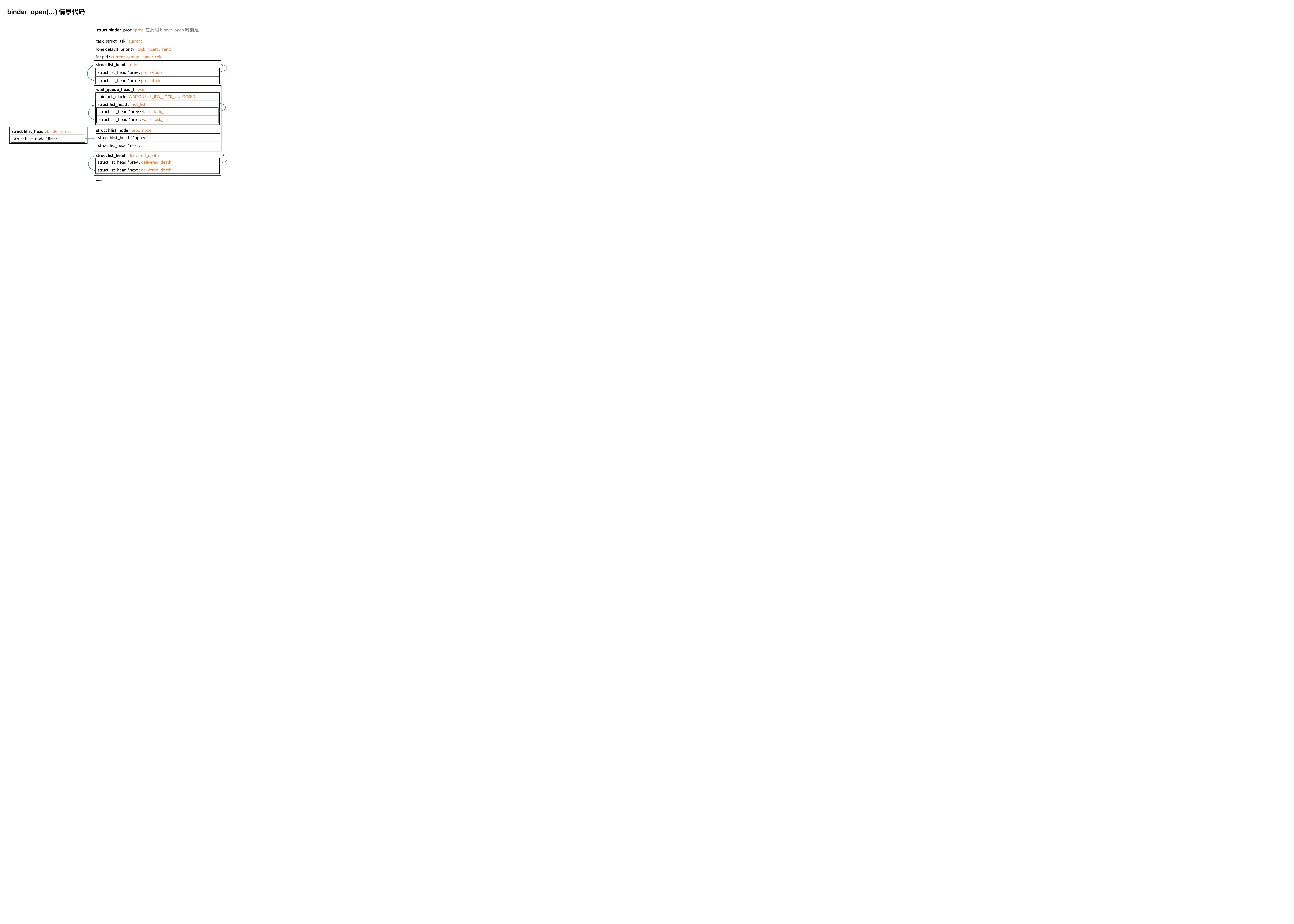

binder_open(…)情景代码

struct binder_proc : proc 在调用binder_open时创建
task_struct *tsk : current
long default_priority : task_nice(current)
int pid : current->group_leader->pid
struct list_head : todo

struct list_head *prev : proc->todo
struct list_head *next : proc->todo
wait_queue_head_t : wait

spinlock_t lock : WAITQUEUE_RW_LOCK_UNLOCKED
struct list_head : task_list

struct list_head *prev : wait->task_list
struct list_head *next : wait->task_list
struct hlist_node : proc_node

struct hlist_head : binder_procs

struct hlist_head **pprev :
struct hlist_node *first :
struct list_head *next :
struct list_head : delivered_death

struct list_head *prev : delivered_death
struct list_head *next : delivered_death
……